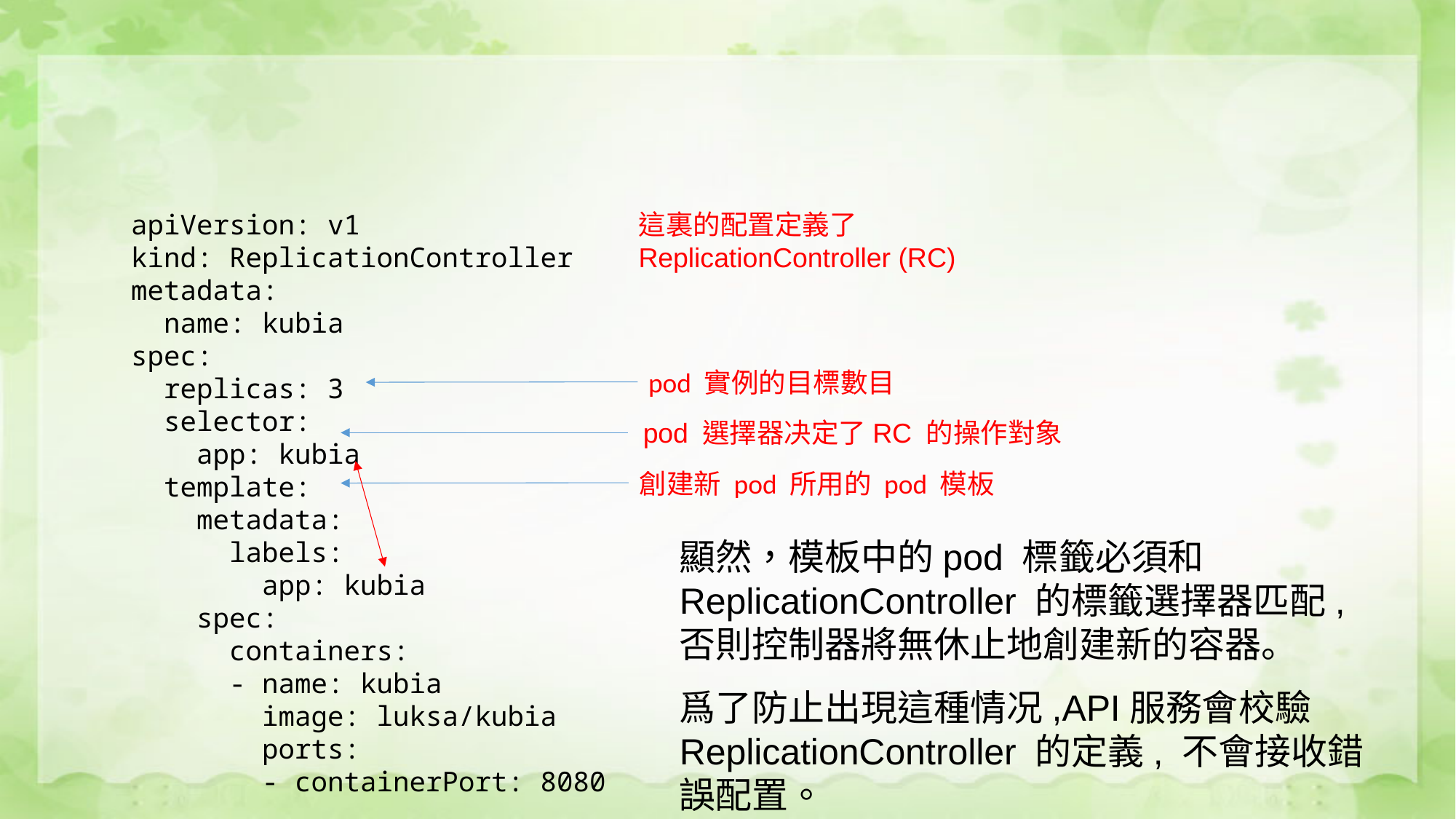

#
apiVersion: v1
kind: ReplicationController
metadata:
  name: kubia
spec:
  replicas: 3
  selector:
    app: kubia
  template:
    metadata:
      labels:
        app: kubia
    spec:
      containers:
      - name: kubia
        image: luksa/kubia
        ports:
        - containerPort: 8080
這裏的配置定義了
ReplicationController (RC)
pod 實例的目標數目
pod 選擇器决定了RC 的操作對象
創建新 pod 所用的 pod 模板
顯然，模板中的pod 標籤必須和 ReplicationController 的標籤選擇器匹配,否則控制器將無休止地創建新的容器。
爲了防止出現這種情况,API服務會校驗 ReplicationController 的定義, 不會接收錯誤配置。